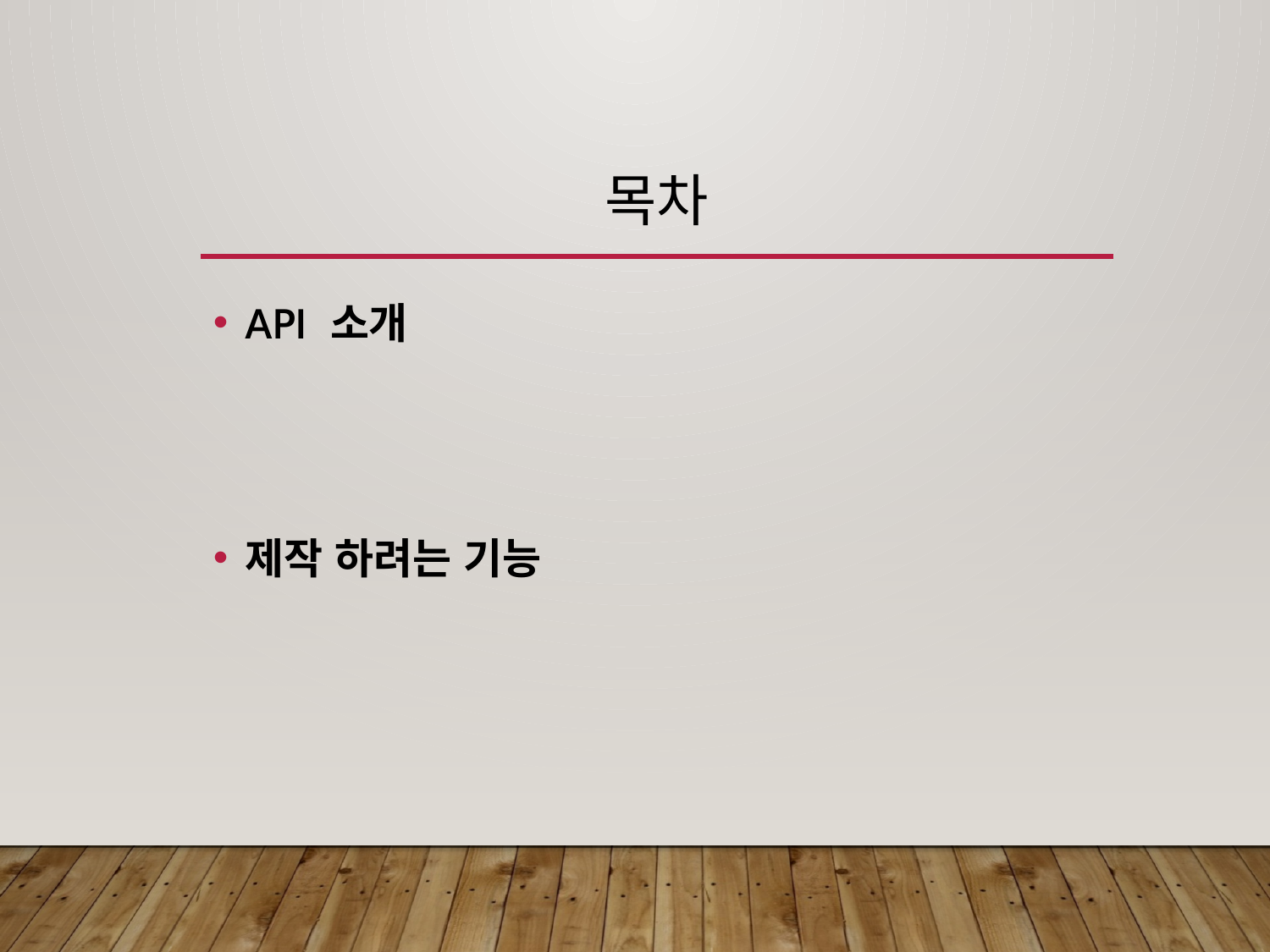

# 목차
API 소개

제작 하려는 기능